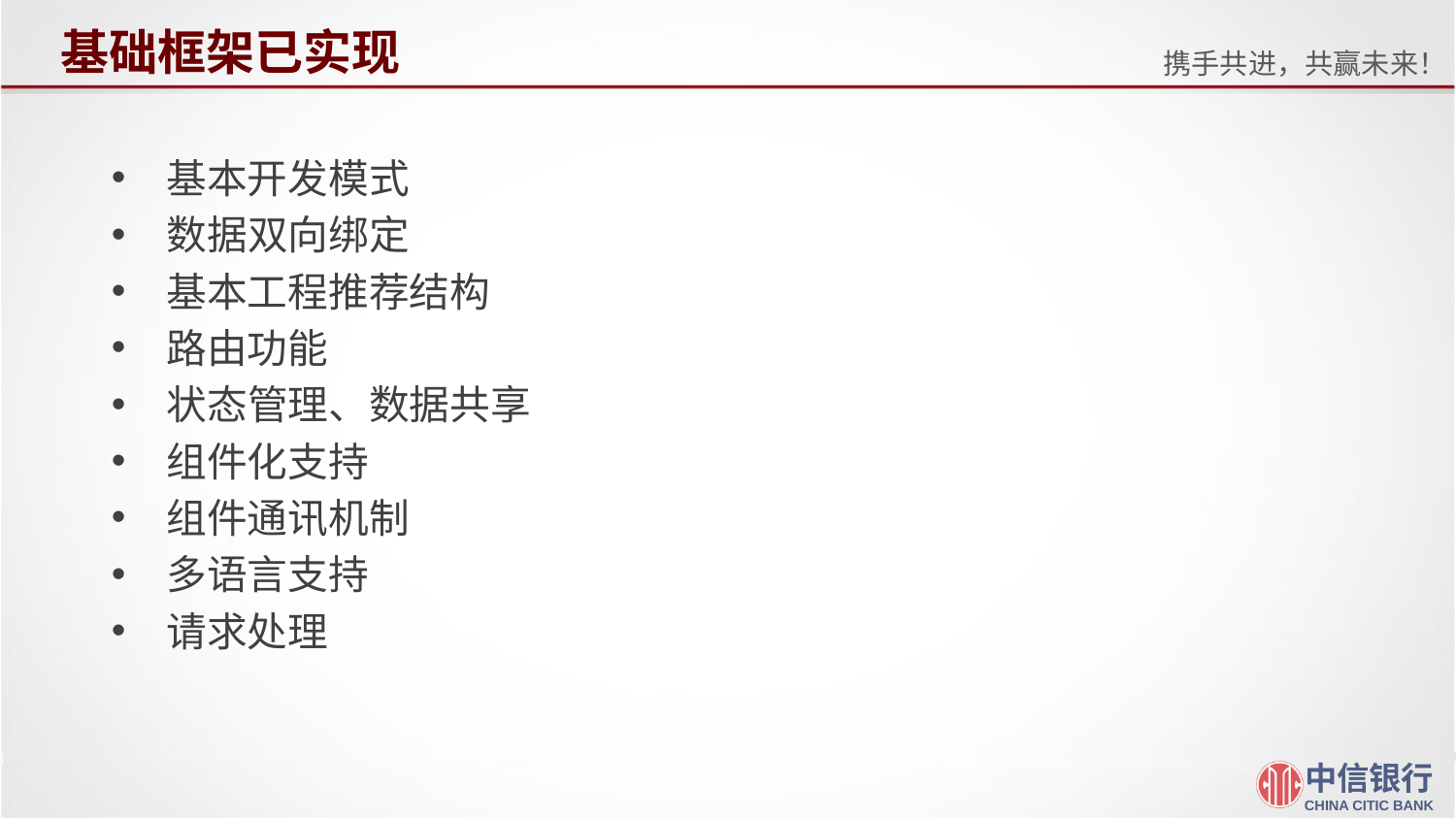

# 基础框架已实现
基本开发模式
数据双向绑定
基本工程推荐结构
路由功能
状态管理、数据共享
组件化支持
组件通讯机制
多语言支持
请求处理